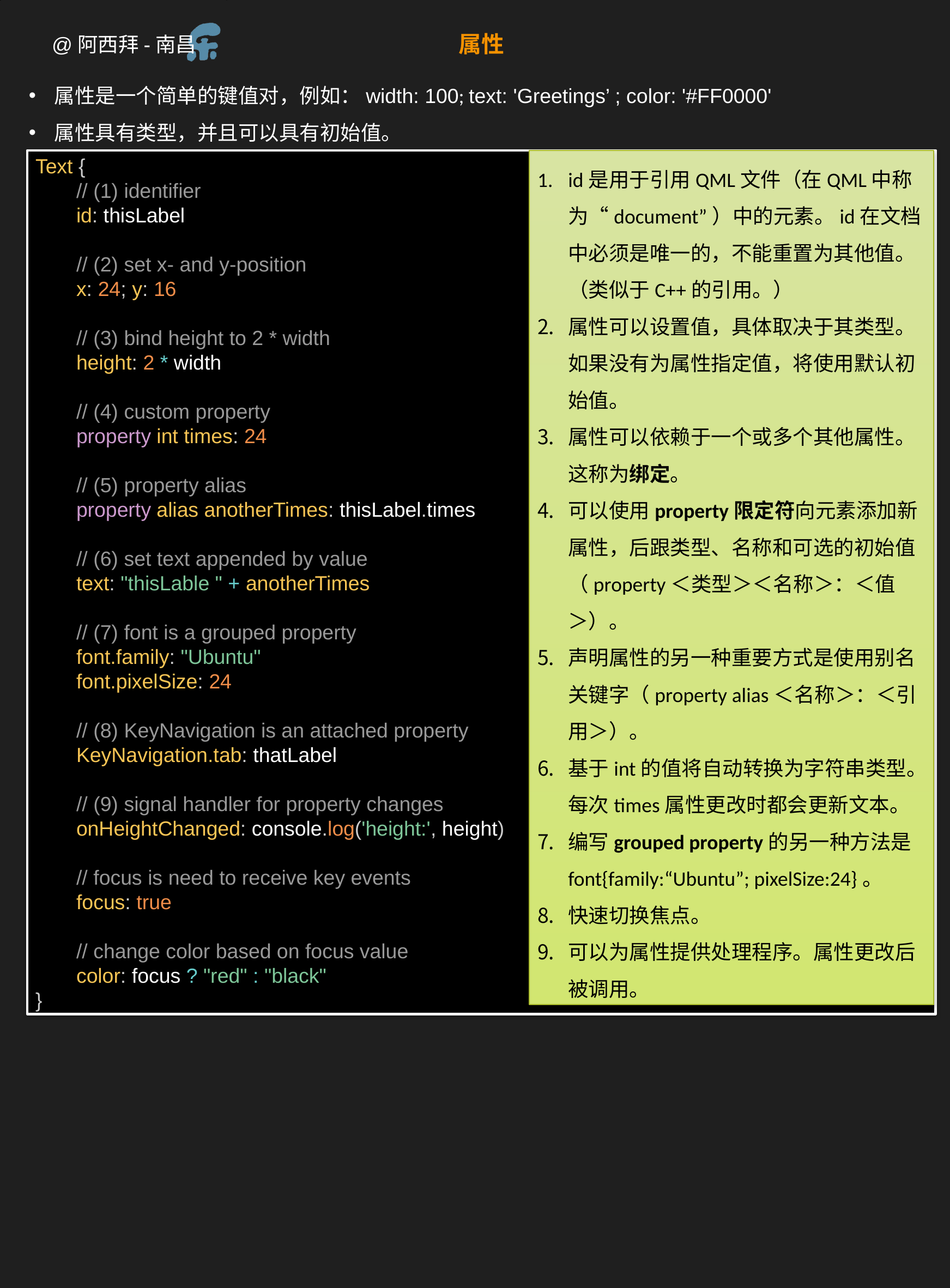

属性
属性是一个简单的键值对，例如：width: 100; text: 'Greetings’ ; color: '#FF0000'
属性具有类型，并且可以具有初始值。
Text {
// (1) identifier
id: thisLabel

// (2) set x- and y-position
x: 24; y: 16

// (3) bind height to 2 * width
height: 2 * width

// (4) custom property
property int times: 24

// (5) property alias
property alias anotherTimes: thisLabel.times

// (6) set text appended by value
text: "thisLable " + anotherTimes

// (7) font is a grouped property
font.family: "Ubuntu"
font.pixelSize: 24

// (8) KeyNavigation is an attached property
KeyNavigation.tab: thatLabel

// (9) signal handler for property changes
onHeightChanged: console.log('height:', height)

// focus is need to receive key events
focus: true

// change color based on focus value
color: focus ? "red" : "black"
}
id是用于引用QML文件（在QML中称为“document”）中的元素。id在文档中必须是唯一的，不能重置为其他值。（类似于C++的引用。）
属性可以设置值，具体取决于其类型。如果没有为属性指定值，将使用默认初始值。
属性可以依赖于一个或多个其他属性。这称为绑定。
可以使用property限定符向元素添加新属性，后跟类型、名称和可选的初始值（property＜类型＞＜名称＞：＜值＞）。
声明属性的另一种重要方式是使用别名关键字（property alias＜名称＞：＜引用＞）。
基于int的值将自动转换为字符串类型。每次times属性更改时都会更新文本。
编写grouped property的另一种方法是font{family:“Ubuntu”; pixelSize:24}。
快速切换焦点。
可以为属性提供处理程序。属性更改后被调用。